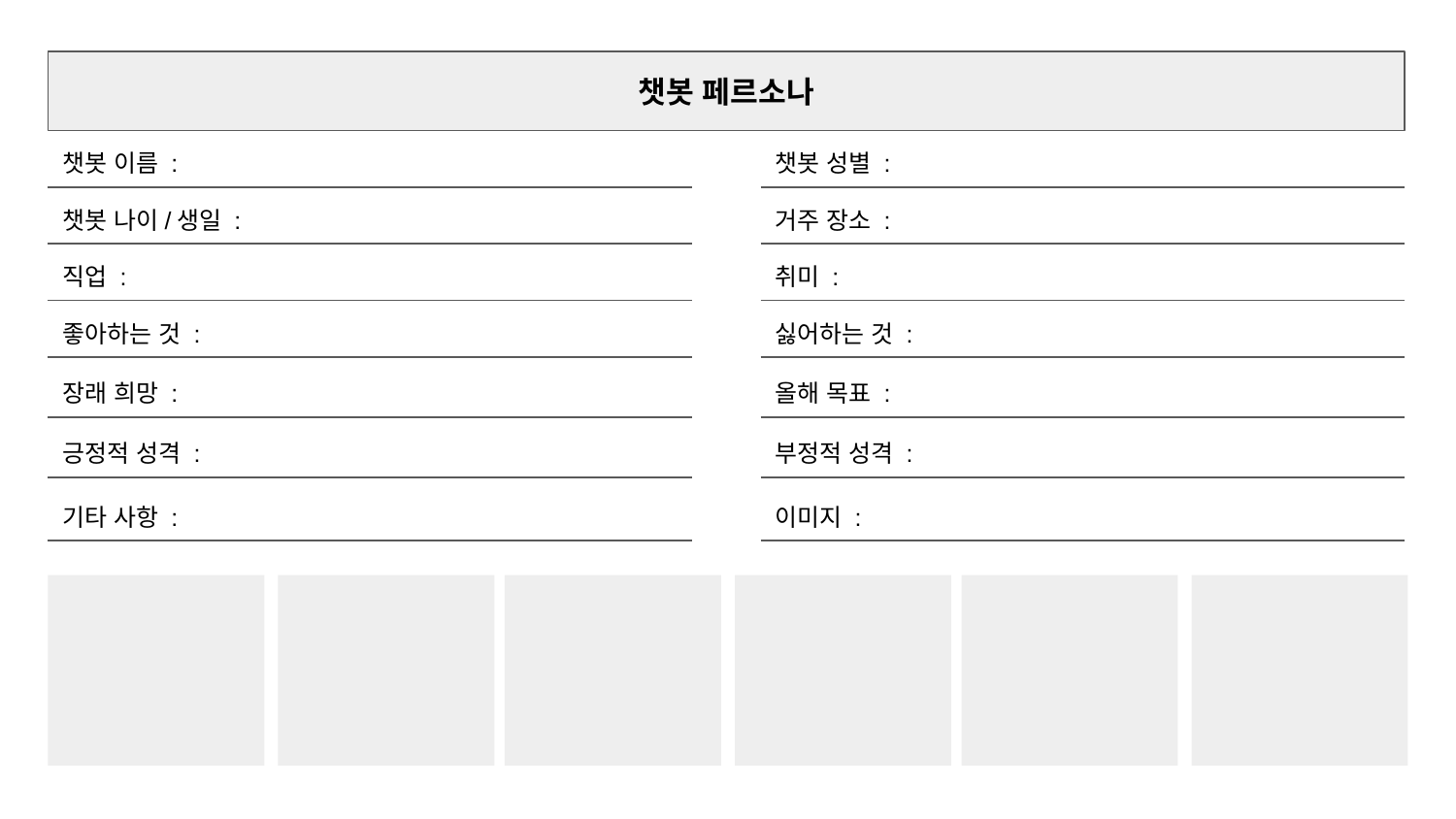

챗봇 페르소나
챗봇 이름 :
챗봇 성별 :
챗봇 나이/생일 :
거주 장소 :
직업 :
취미 :
좋아하는 것 :
싫어하는 것 :
장래 희망 :
올해 목표 :
긍정적 성격 :
부정적 성격 :
기타 사항 :
이미지 :